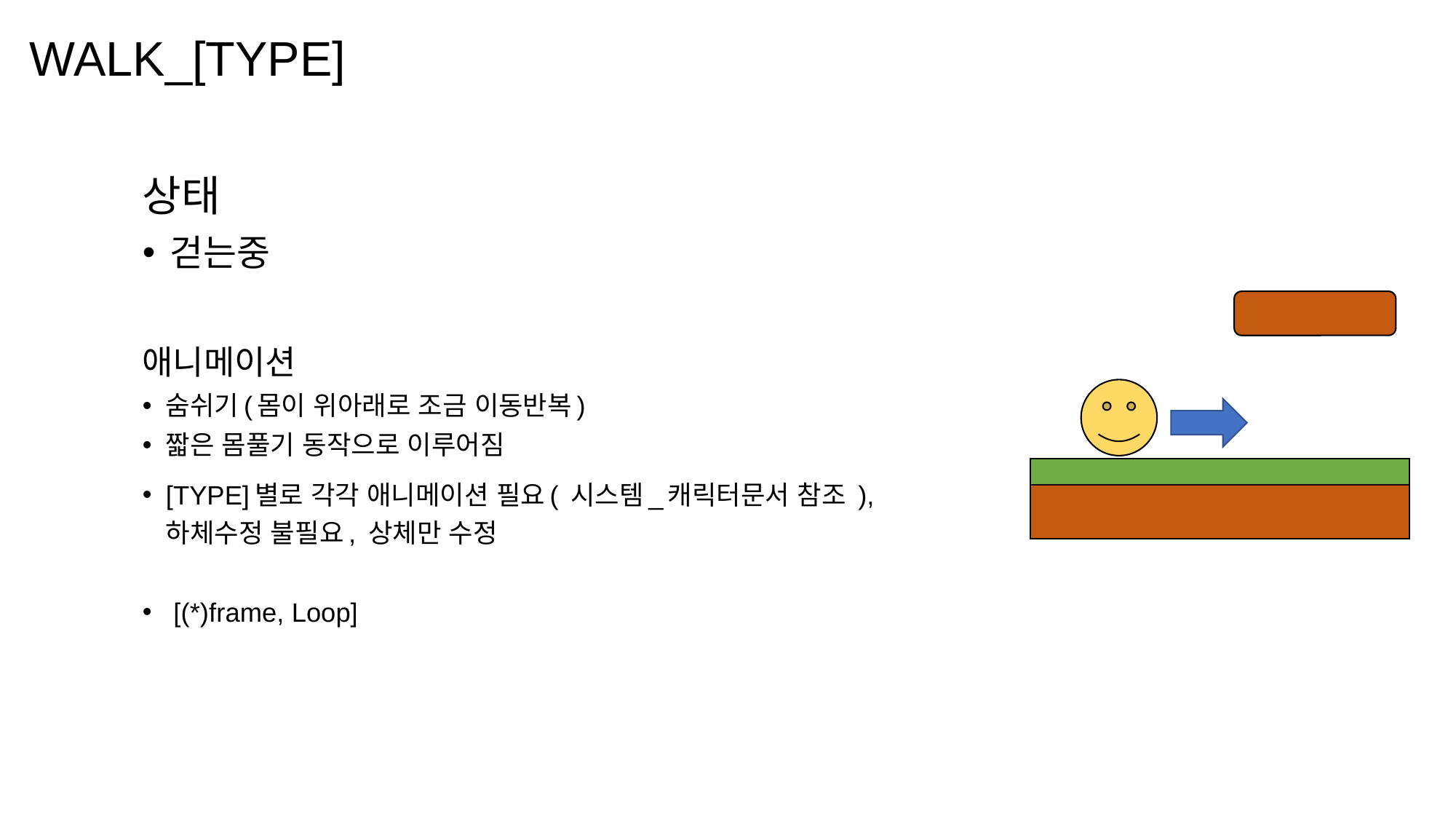

# WALK_[TYPE]
상태
걷는중

애니메이션

숨쉬기(몸이 위아래로 조금 이동반복)
짧은 몸풀기 동작으로 이루어짐
[TYPE]별로 각각 애니메이션 필요( 시스템_캐릭터문서 참조 ), 하체수정 불필요, 상체만 수정

 [(*)frame, Loop]